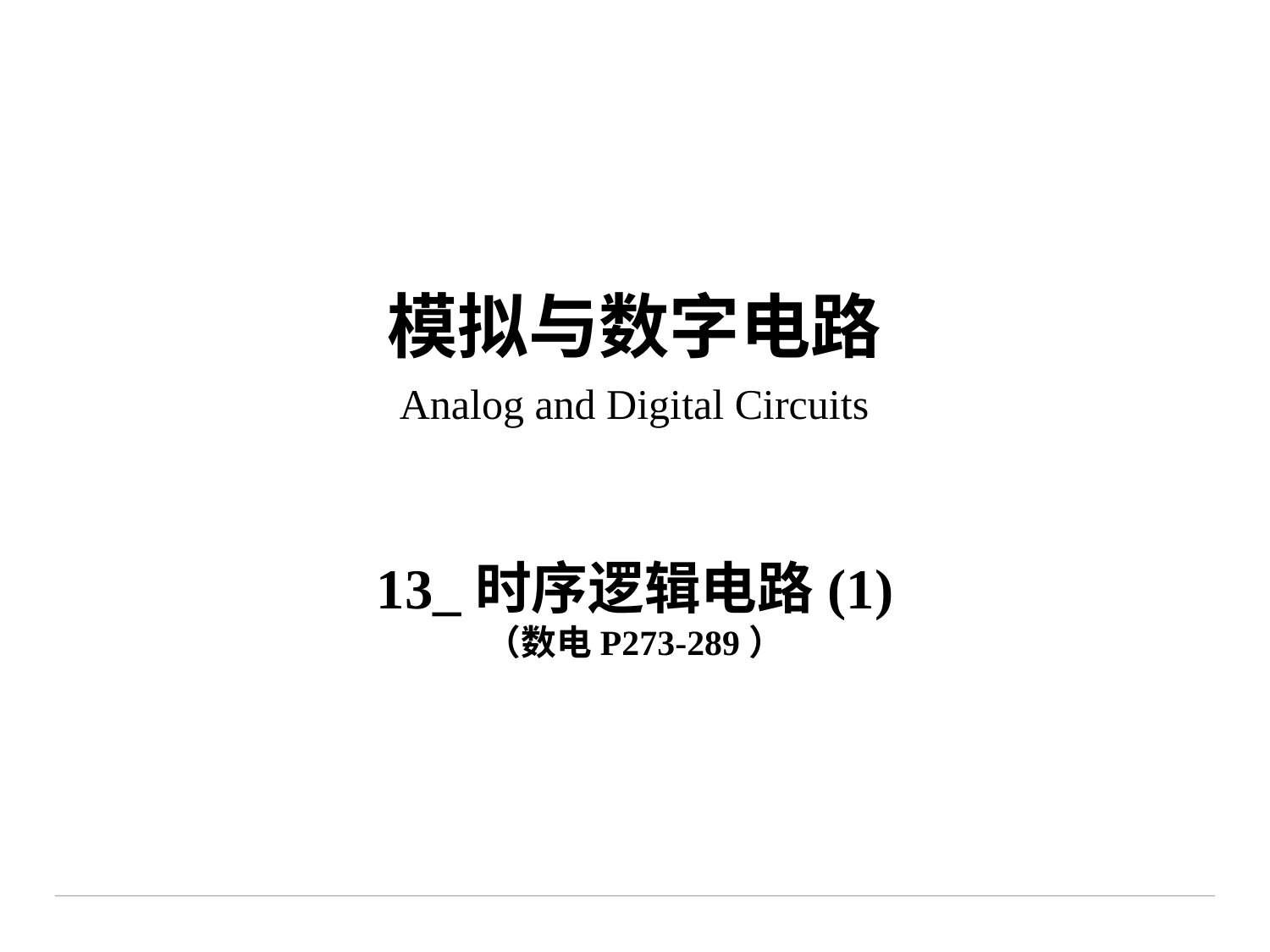

# 模拟与数字电路 Analog and Digital Circuits
13_时序逻辑电路(1)
（数电P273-289）